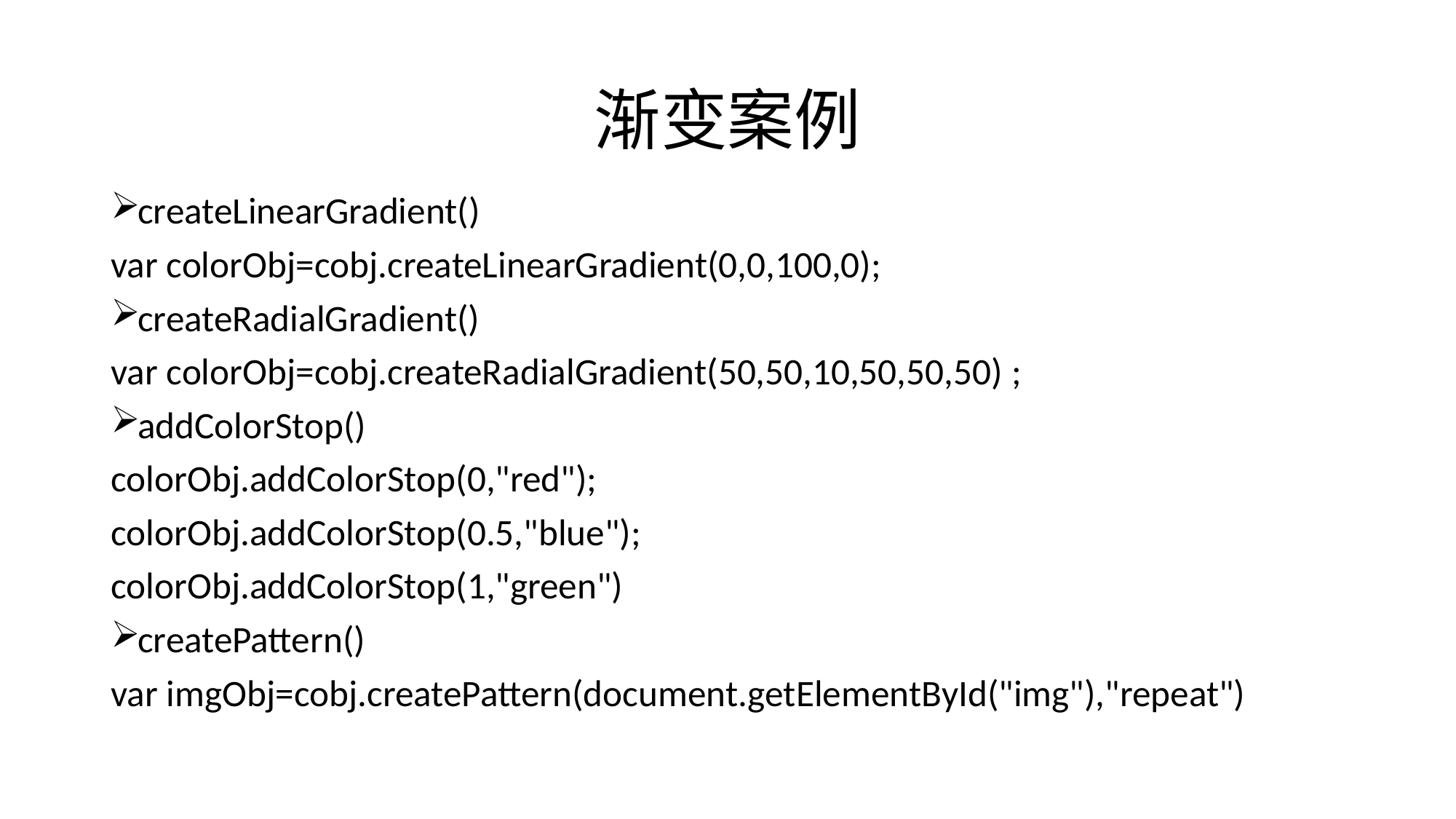

# 渐变案例
createLinearGradient()
var colorObj=cobj.createLinearGradient(0,0,100,0);
createRadialGradient()
var colorObj=cobj.createRadialGradient(50,50,10,50,50,50) ;
addColorStop()
colorObj.addColorStop(0,"red");
colorObj.addColorStop(0.5,"blue");
colorObj.addColorStop(1,"green")
createPattern()
var imgObj=cobj.createPattern(document.getElementById("img"),"repeat")